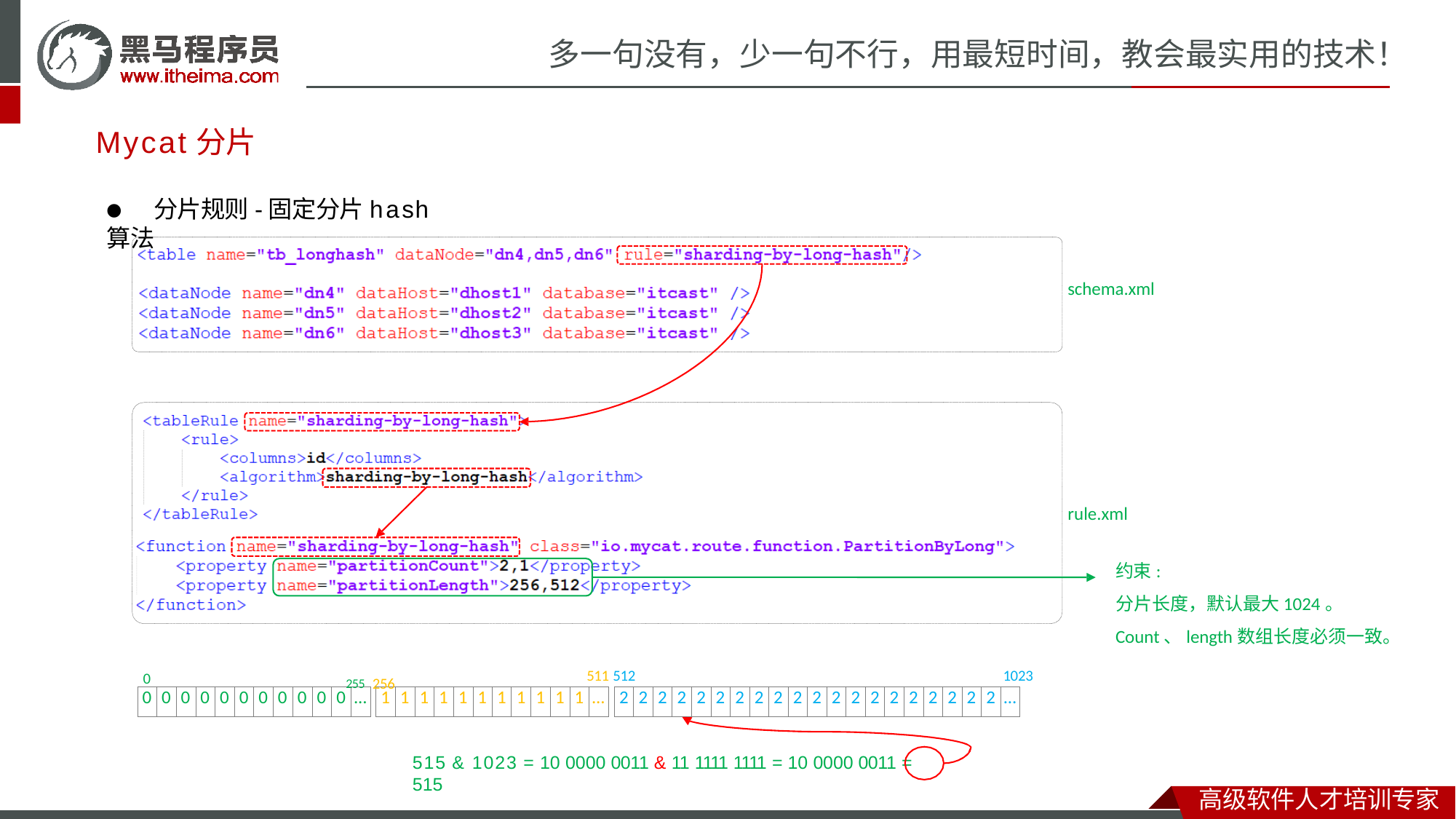

# 多一句没有，少一句不行，用最短时间，教会最实用的技术！

Mycat分片
⚫	分片规则-固定分片hash算法

schema.xml

rule.xml

约束:
分片长度，默认最大1024。
Count、length数组长度必须一致。

511 512
1023
255 256
0
| 0 | 0 | 0 | 0 | 0 | 0 | 0 | 0 | 0 | 0 | 0 | ... |
| --- | --- | --- | --- | --- | --- | --- | --- | --- | --- | --- | --- |
| 1 | 1 | 1 | 1 | 1 | 1 | 1 | 1 | 1 | 1 | 1 | ... |
| --- | --- | --- | --- | --- | --- | --- | --- | --- | --- | --- | --- |
| 2 | 2 | 2 | 2 | 2 | 2 | 2 | 2 | 2 | 2 | 2 | 2 | 2 | 2 | 2 | 2 | 2 | 2 | 2 | 2 | ... |
| --- | --- | --- | --- | --- | --- | --- | --- | --- | --- | --- | --- | --- | --- | --- | --- | --- | --- | --- | --- | --- |

515 & 1023 = 10 0000 0011 & 11 1111 1111 = 10 0000 0011 = 515
高级软件人才培训专家